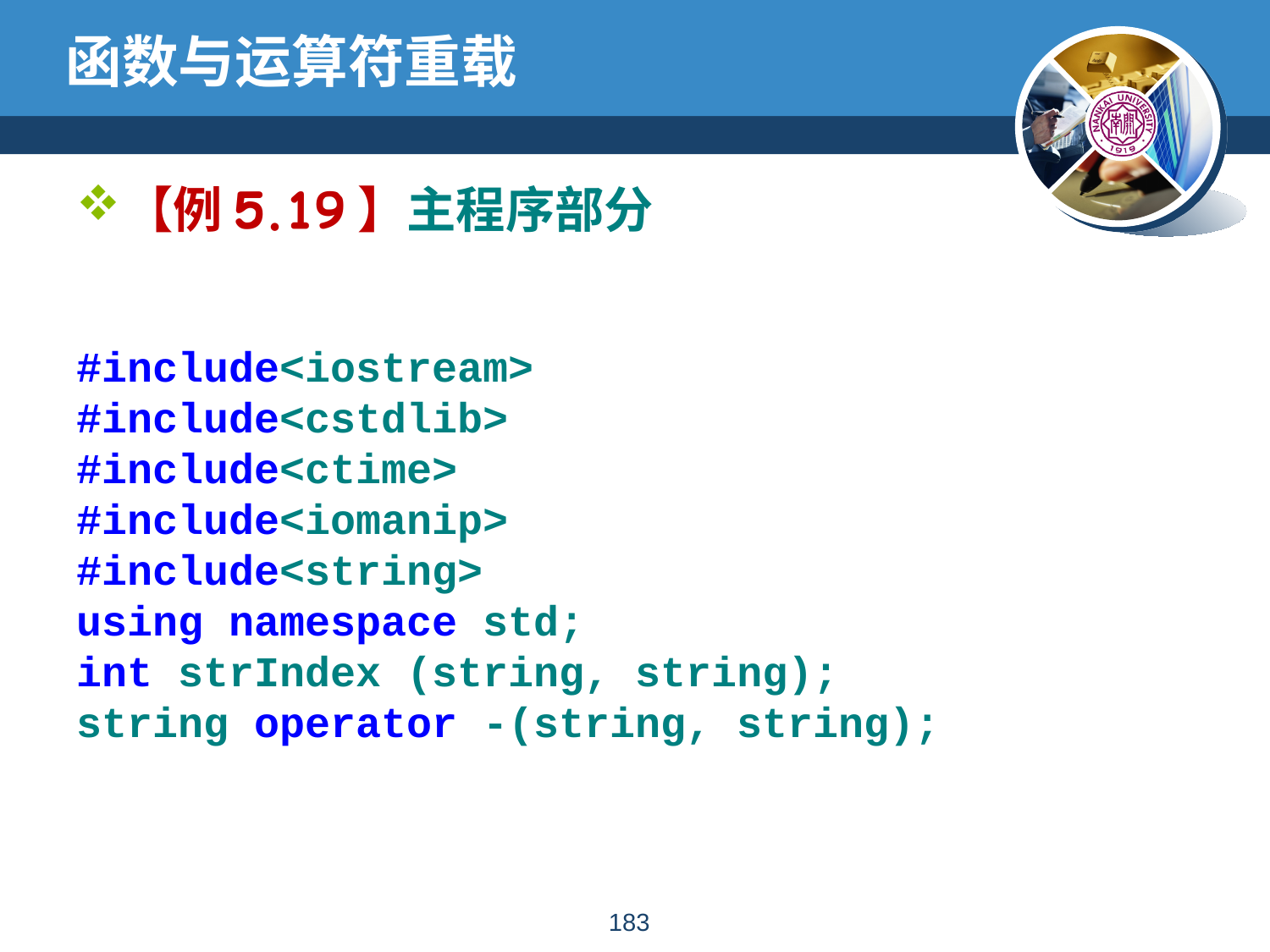

# 函数与运算符重载
【例5.19】主程序部分

#include<iostream>
#include<cstdlib>
#include<ctime>
#include<iomanip>
#include<string>
using namespace std;
int strIndex (string, string);
string operator -(string, string);
183